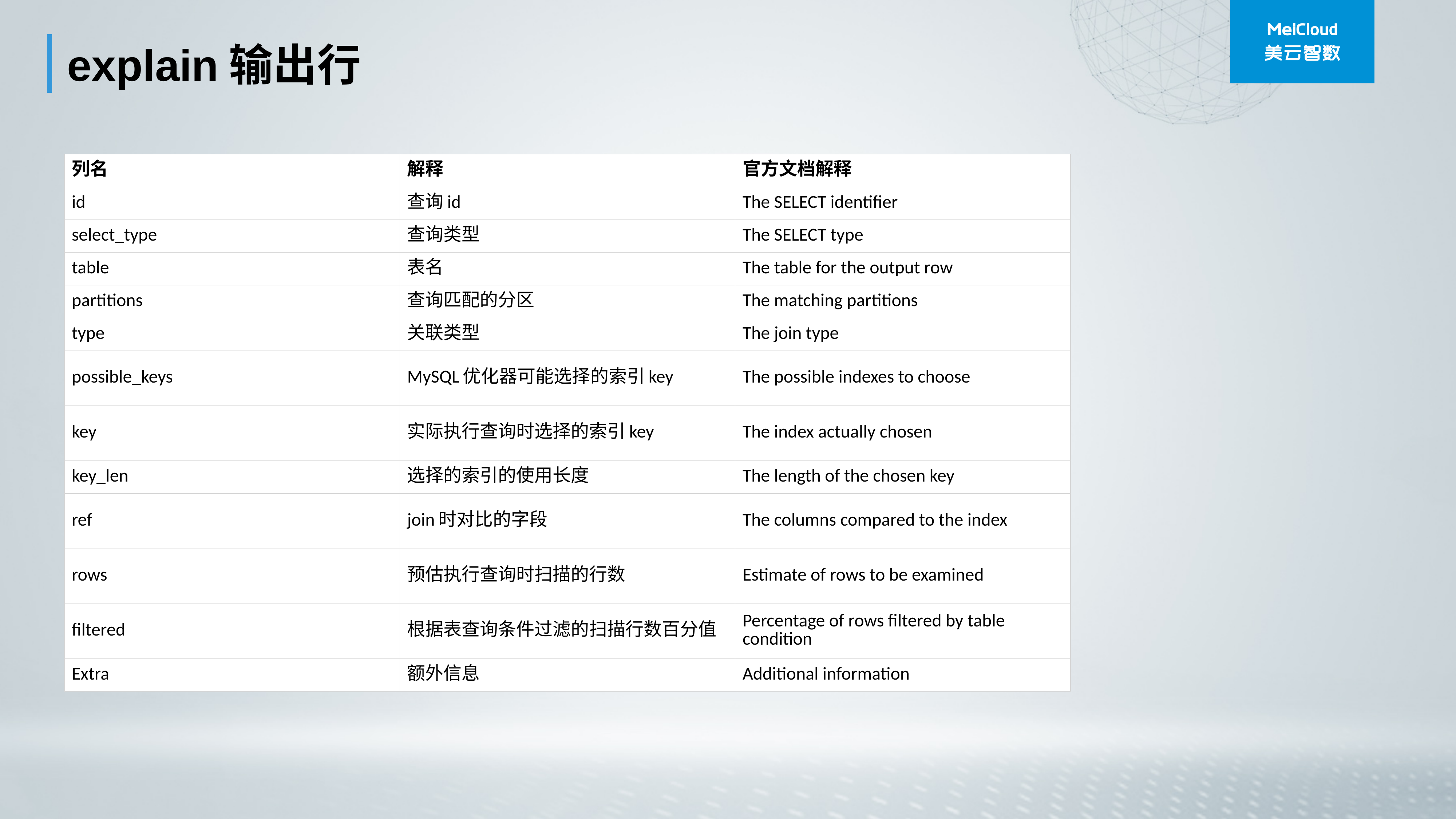

explain输出行

| 列名 | 解释 | 官方文档解释 |
| --- | --- | --- |
| id | 查询id | The SELECT identifier |
| select\_type | 查询类型 | The SELECT type |
| table | 表名 | The table for the output row |
| partitions | 查询匹配的分区 | The matching partitions |
| type | 关联类型 | The join type |
| possible\_keys | MySQL优化器可能选择的索引key | The possible indexes to choose |
| key | 实际执行查询时选择的索引key | The index actually chosen |
| key\_len | 选择的索引的使用长度 | The length of the chosen key |
| ref | join时对比的字段 | The columns compared to the index |
| rows | 预估执行查询时扫描的行数 | Estimate of rows to be examined |
| filtered | 根据表查询条件过滤的扫描行数百分值 | Percentage of rows filtered by table condition |
| Extra | 额外信息 | Additional information |